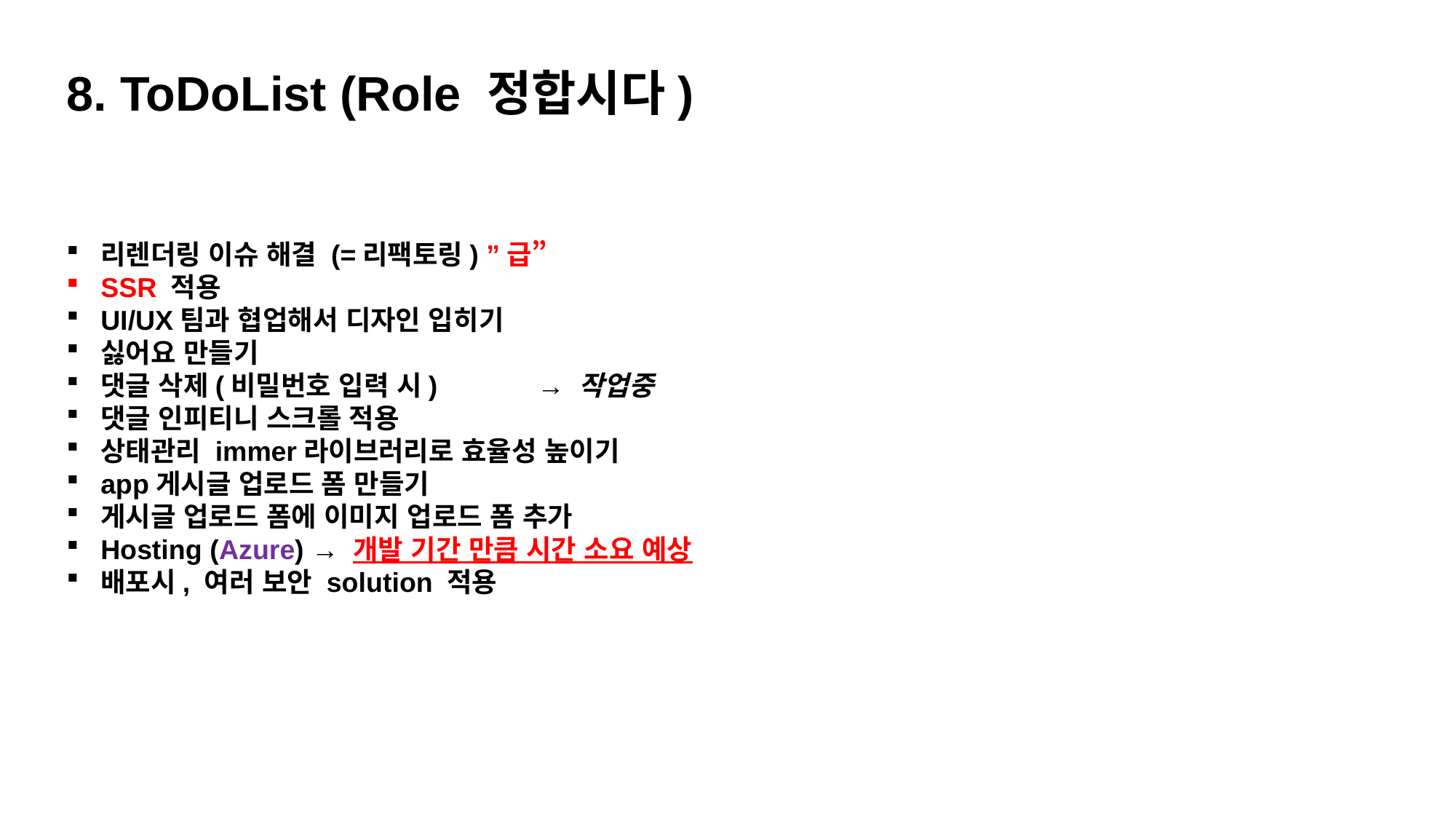

8. ToDoList (Role 정합시다)

리렌더링 이슈 해결 (=리팩토링) ”급”
SSR 적용
UI/UX팀과 협업해서 디자인 입히기
싫어요 만들기
댓글 삭제(비밀번호 입력 시)	→ 작업중
댓글 인피티니 스크롤 적용
상태관리 immer라이브러리로 효율성 높이기
app게시글 업로드 폼 만들기
게시글 업로드 폼에 이미지 업로드 폼 추가
Hosting (Azure) → 개발 기간 만큼 시간 소요 예상
배포시, 여러 보안 solution 적용